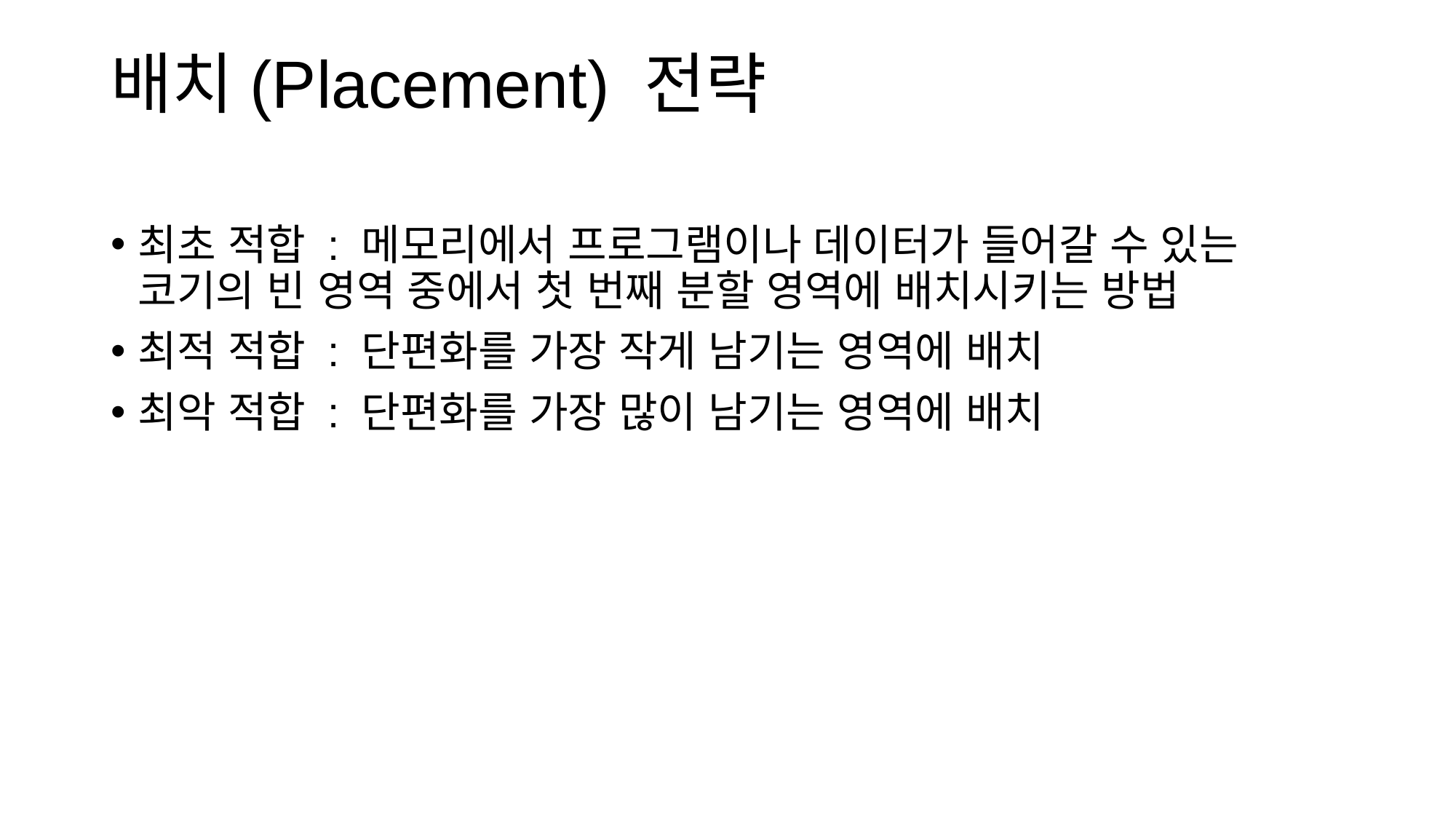

# 배치(Placement) 전략

최초 적합 : 메모리에서 프로그램이나 데이터가 들어갈 수 있는 코기의 빈 영역 중에서 첫 번째 분할 영역에 배치시키는 방법
최적 적합 : 단편화를 가장 작게 남기는 영역에 배치
최악 적합 : 단편화를 가장 많이 남기는 영역에 배치